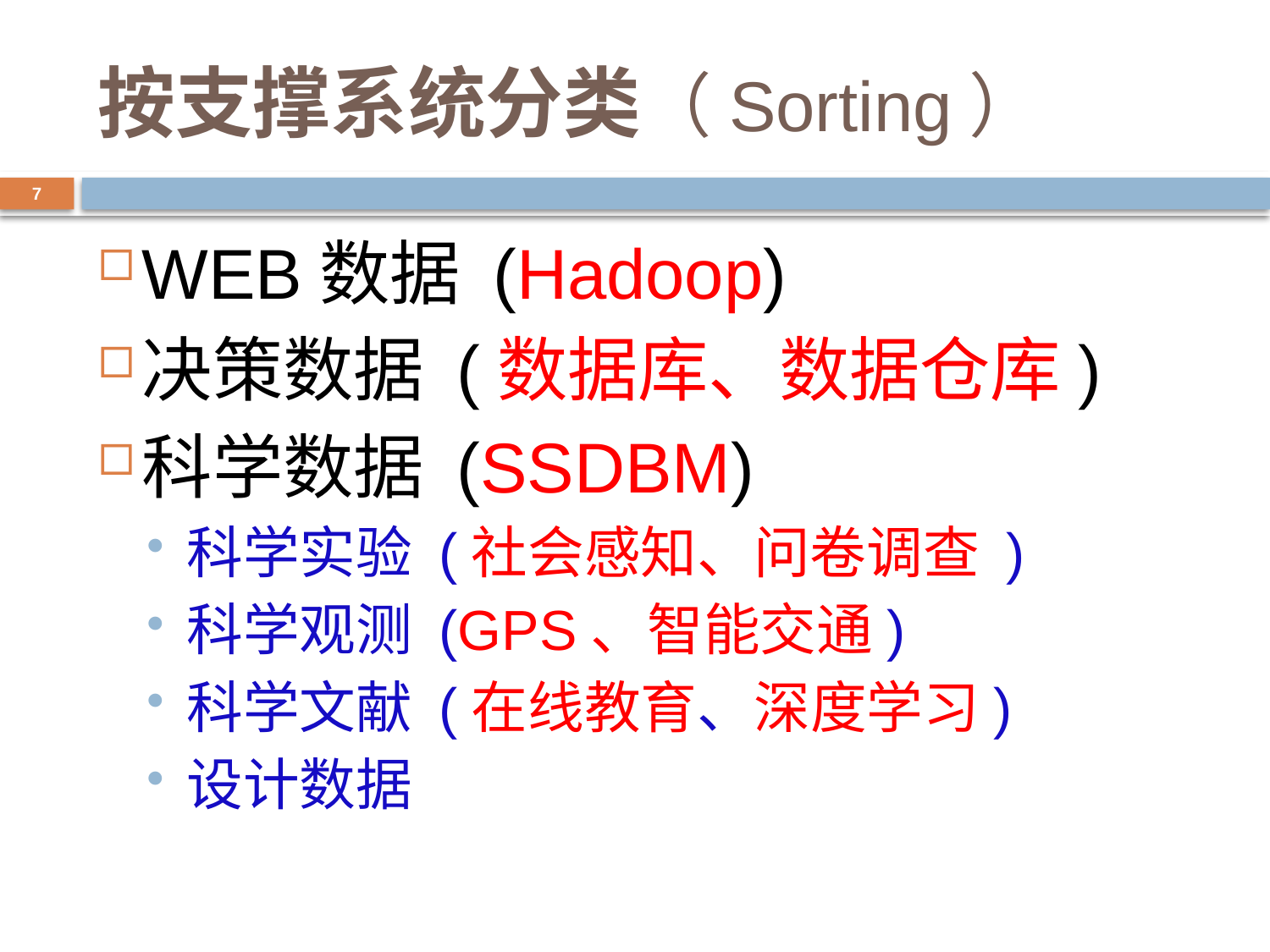

# 按支撑系统分类（Sorting）
7
WEB数据 (Hadoop)
决策数据 (数据库、数据仓库)
科学数据 (SSDBM)
科学实验 (社会感知、问卷调查 )
科学观测 (GPS、智能交通)
科学文献 (在线教育、深度学习)
设计数据